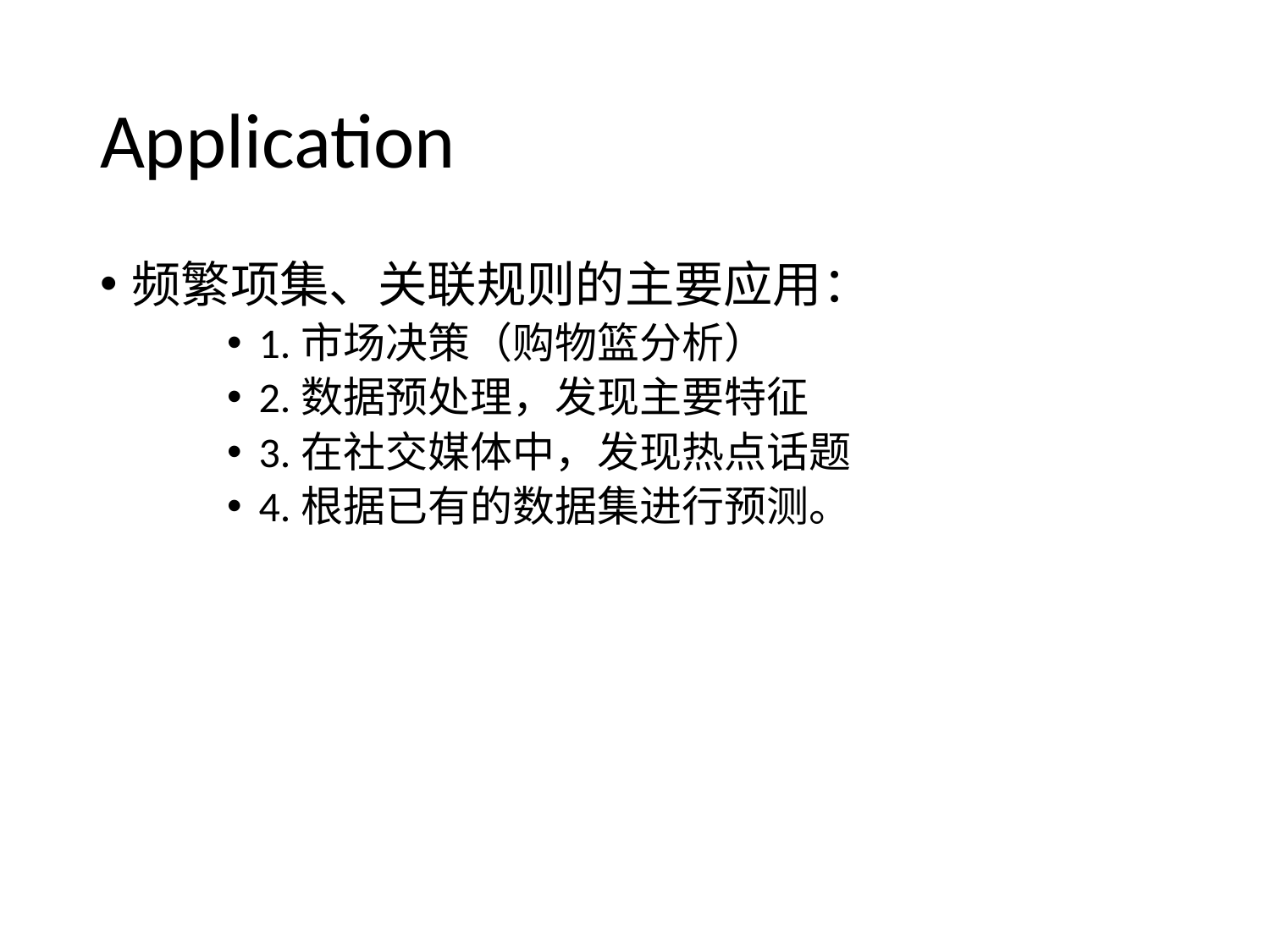

# Application
频繁项集、关联规则的主要应用：
1.市场决策（购物篮分析）
2.数据预处理，发现主要特征
3.在社交媒体中，发现热点话题
4.根据已有的数据集进行预测。